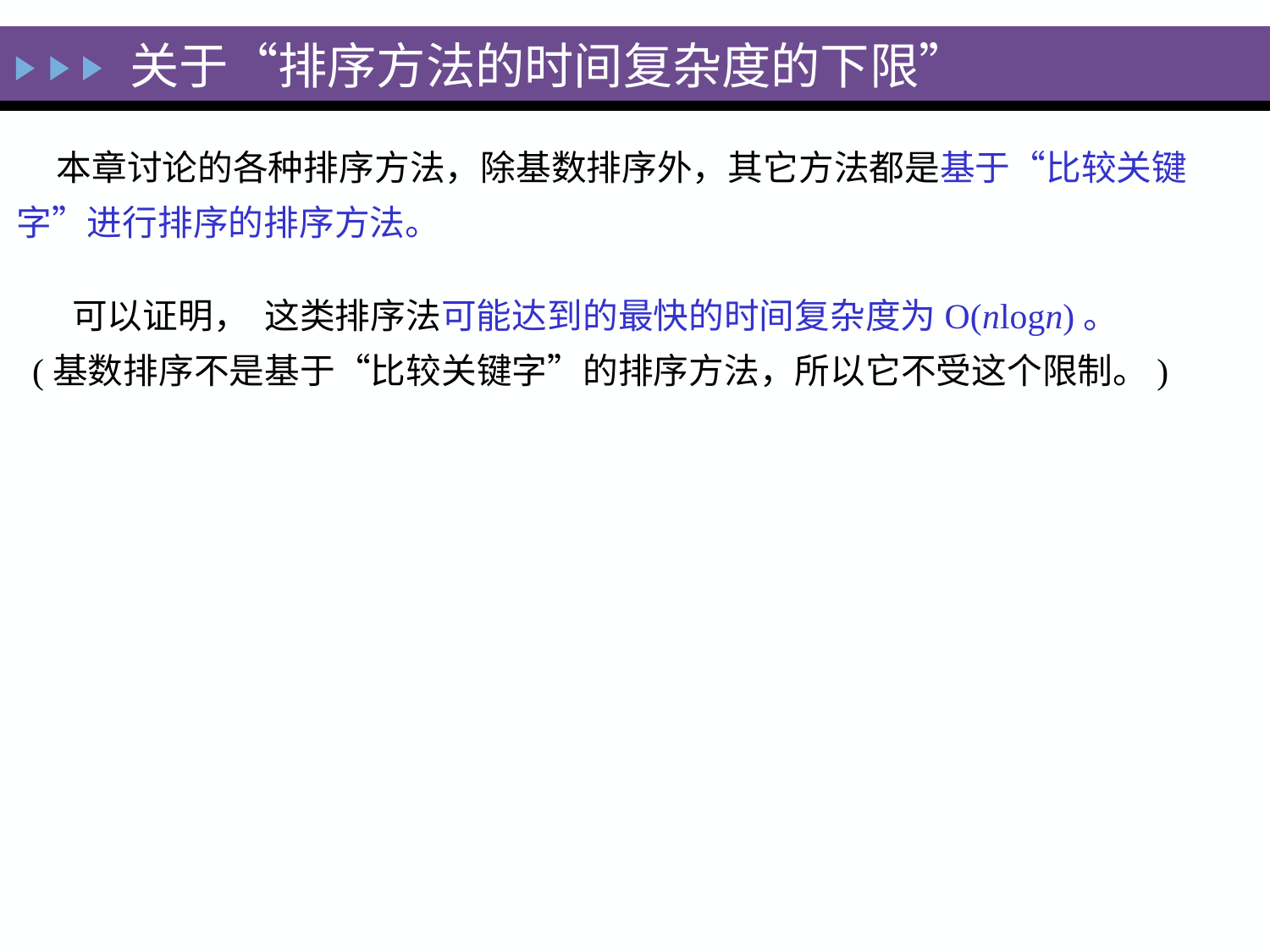

# 关于“排序方法的时间复杂度的下限”
    本章讨论的各种排序方法，除基数排序外，其它方法都是基于“比较关键字”进行排序的排序方法。
    可以证明，  这类排序法可能达到的最快的时间复杂度为O(nlogn)。  (基数排序不是基于“比较关键字”的排序方法，所以它不受这个限制。)